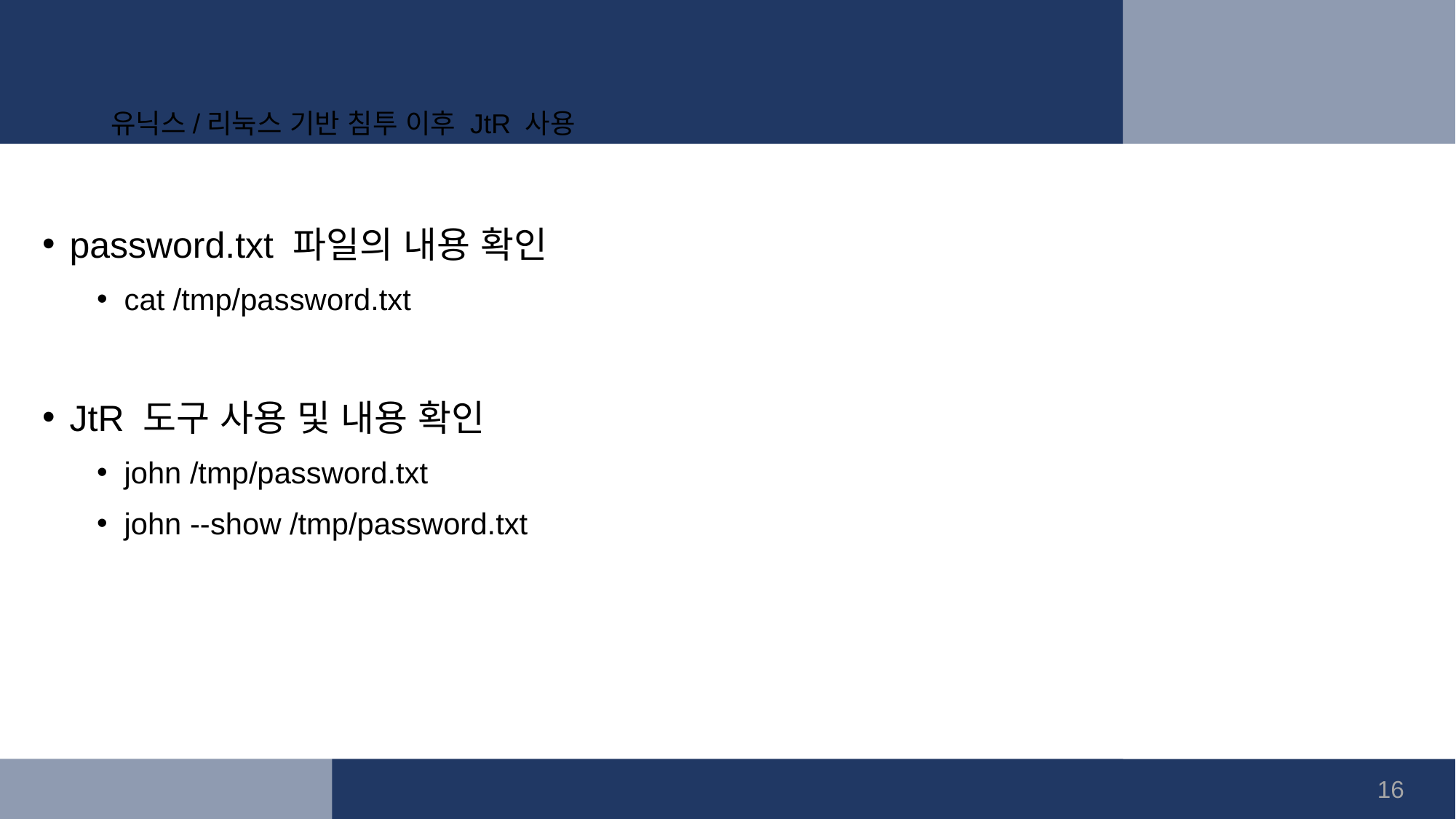

# 유닉스/리눅스 기반 침투 이후 JtR 사용
password.txt 파일의 내용 확인
cat /tmp/password.txt

JtR 도구 사용 및 내용 확인
john /tmp/password.txt
john --show /tmp/password.txt

16